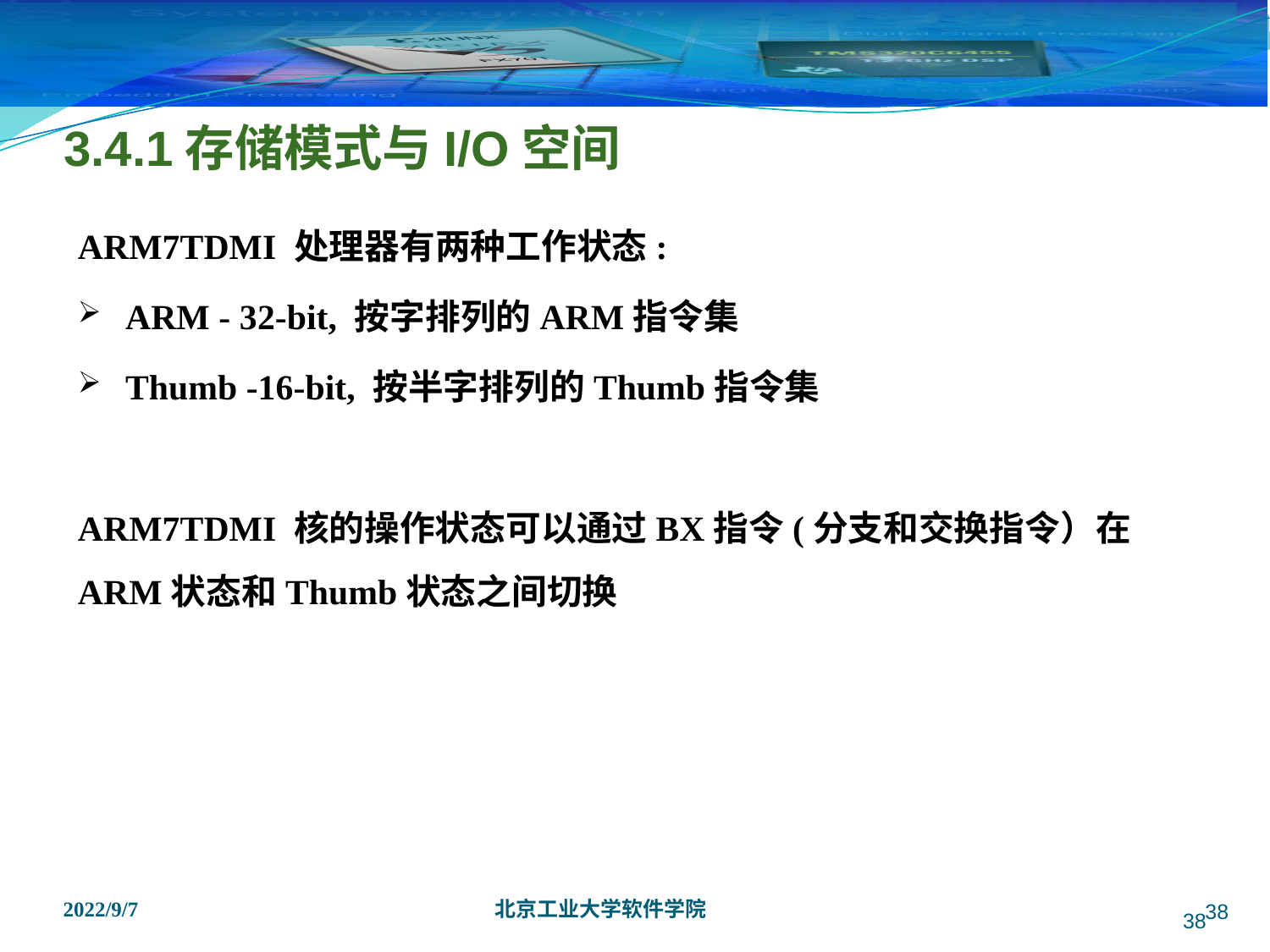

# 3.4.1存储模式与I/O空间
ARM7TDMI 处理器有两种工作状态:
ARM - 32-bit, 按字排列的ARM指令集
Thumb -16-bit, 按半字排列的Thumb指令集

ARM7TDMI 核的操作状态可以通过BX指令(分支和交换指令）在ARM状态和Thumb状态之间切换

38